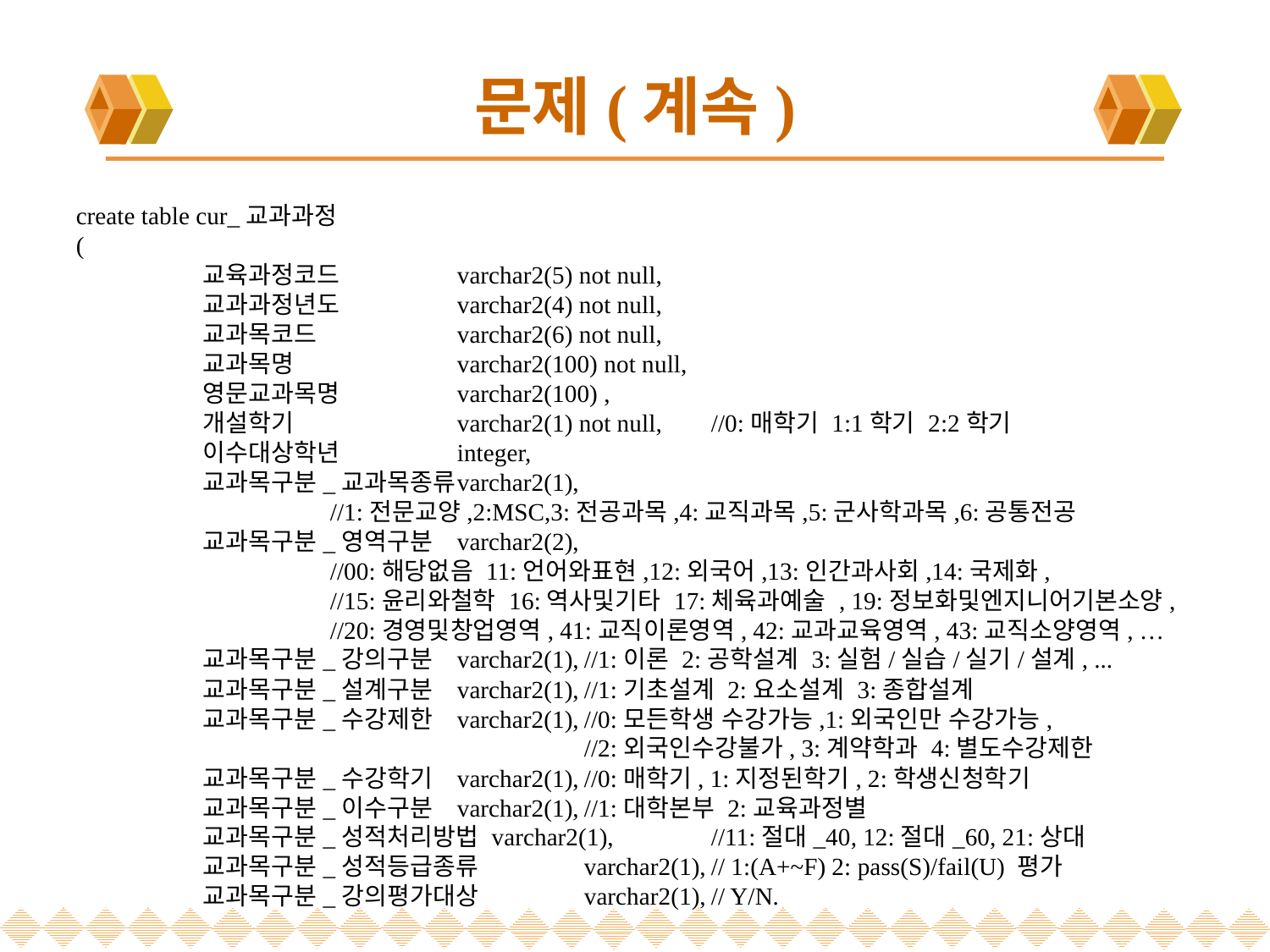

# 문제(계속)
create table cur_교과과정
(
	교육과정코드	varchar2(5) not null,
	교과과정년도	varchar2(4) not null,
	교과목코드		varchar2(6) not null,
	교과목명		varchar2(100) not null,
     	영문교과목명       	varchar2(100) ,
	개설학기		varchar2(1) not null,	//0:매학기 1:1학기 2:2학기
	이수대상학년	integer,
	교과목구분_교과목종류	varchar2(1),
		//1:전문교양,2:MSC,3:전공과목,4:교직과목,5:군사학과목,6:공통전공
	교과목구분_영역구분	varchar2(2),
		//00:해당없음 11:언어와표현,12:외국어,13:인간과사회,14:국제화,
		//15:윤리와철학 16:역사및기타 17:체육과예술 , 19:정보화및엔지니어기본소양,
		//20:경영및창업영역, 41:교직이론영역, 42:교과교육영역, 43:교직소양영역, … 	교과목구분_강의구분	varchar2(1),	//1:이론 2:공학설계 3:실험/실습/실기/설계, ...
	교과목구분_설계구분	varchar2(1),	//1:기초설계 2:요소설계 3:종합설계
	교과목구분_수강제한	varchar2(1),	//0:모든학생 수강가능,1:외국인만 수강가능,
				//2:외국인수강불가, 3:계약학과 4:별도수강제한
	교과목구분_수강학기	varchar2(1),	//0:매학기, 1:지정된학기, 2:학생신청학기
	교과목구분_이수구분	varchar2(1),	//1:대학본부 2:교육과정별
	교과목구분_성적처리방법 varchar2(1),	//11:절대_40, 12:절대_60, 21:상대
	교과목구분_성적등급종류	varchar2(1),	// 1:(A+~F) 2: pass(S)/fail(U) 평가
	교과목구분_강의평가대상	varchar2(1),	// Y/N.